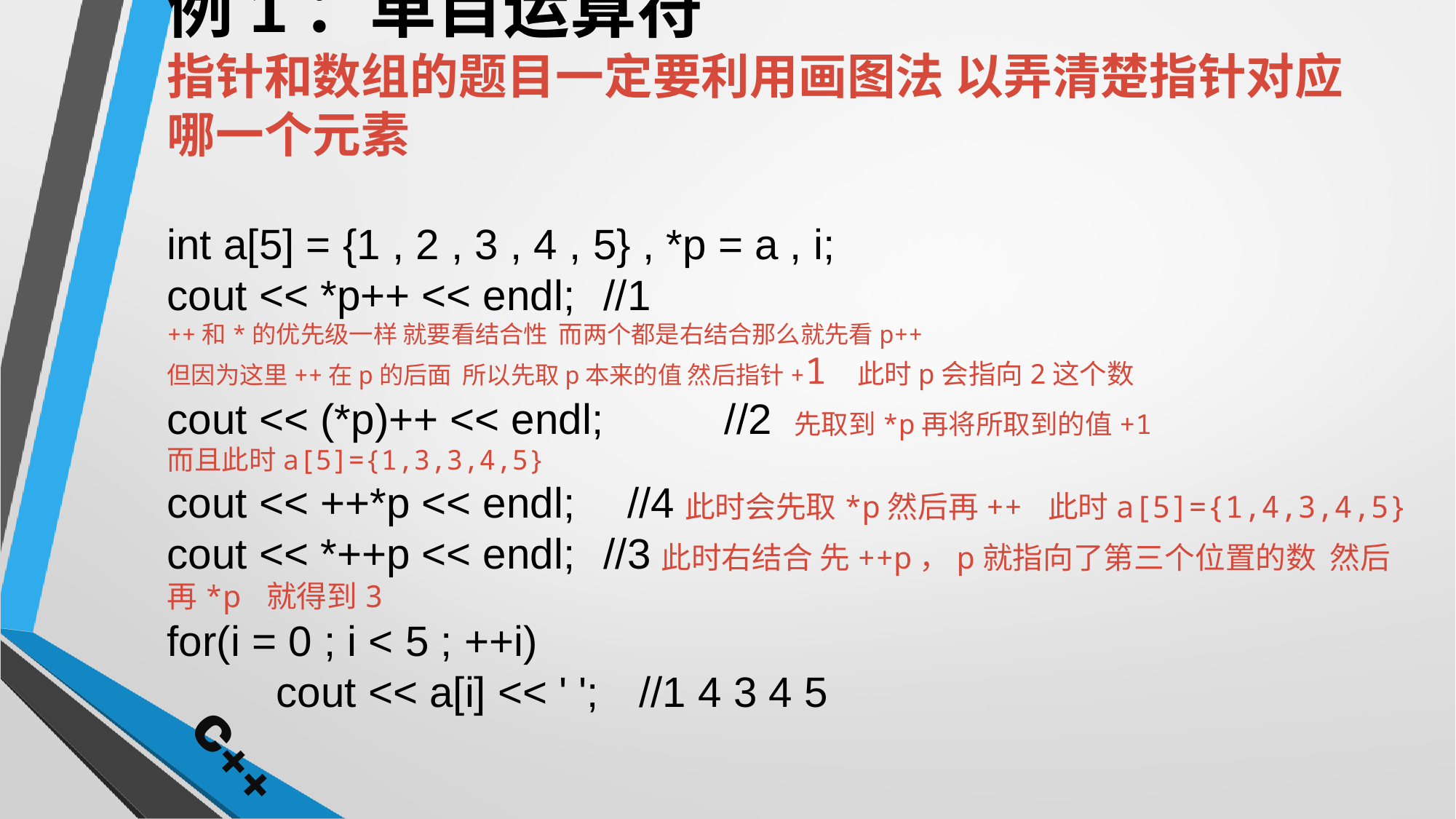

# 例1：单目运算符 指针和数组的题目一定要利用画图法 以弄清楚指针对应哪一个元素
int a[5] = {1 , 2 , 3 , 4 , 5} , *p = a , i;
cout << *p++ << endl;	//1
++和*的优先级一样 就要看结合性  而两个都是右结合那么就先看p++
但因为这里++在p的后面  所以先取p本来的值 然后指针+1 此时p会指向2这个数
cout << (*p)++ << endl;	 //2 先取到*p再将所取到的值+1
而且此时a[5]={1,3,3,4,5}
cout << ++*p << endl;	  //4此时会先取*p然后再++ 此时a[5]={1,4,3,4,5}
cout << *++p << endl;	//3此时右结合 先++p，p就指向了第三个位置的数  然后再*p 就得到3
for(i = 0 ; i < 5 ; ++i)
	cout << a[i] << ' ';	   //1 4 3 4 5